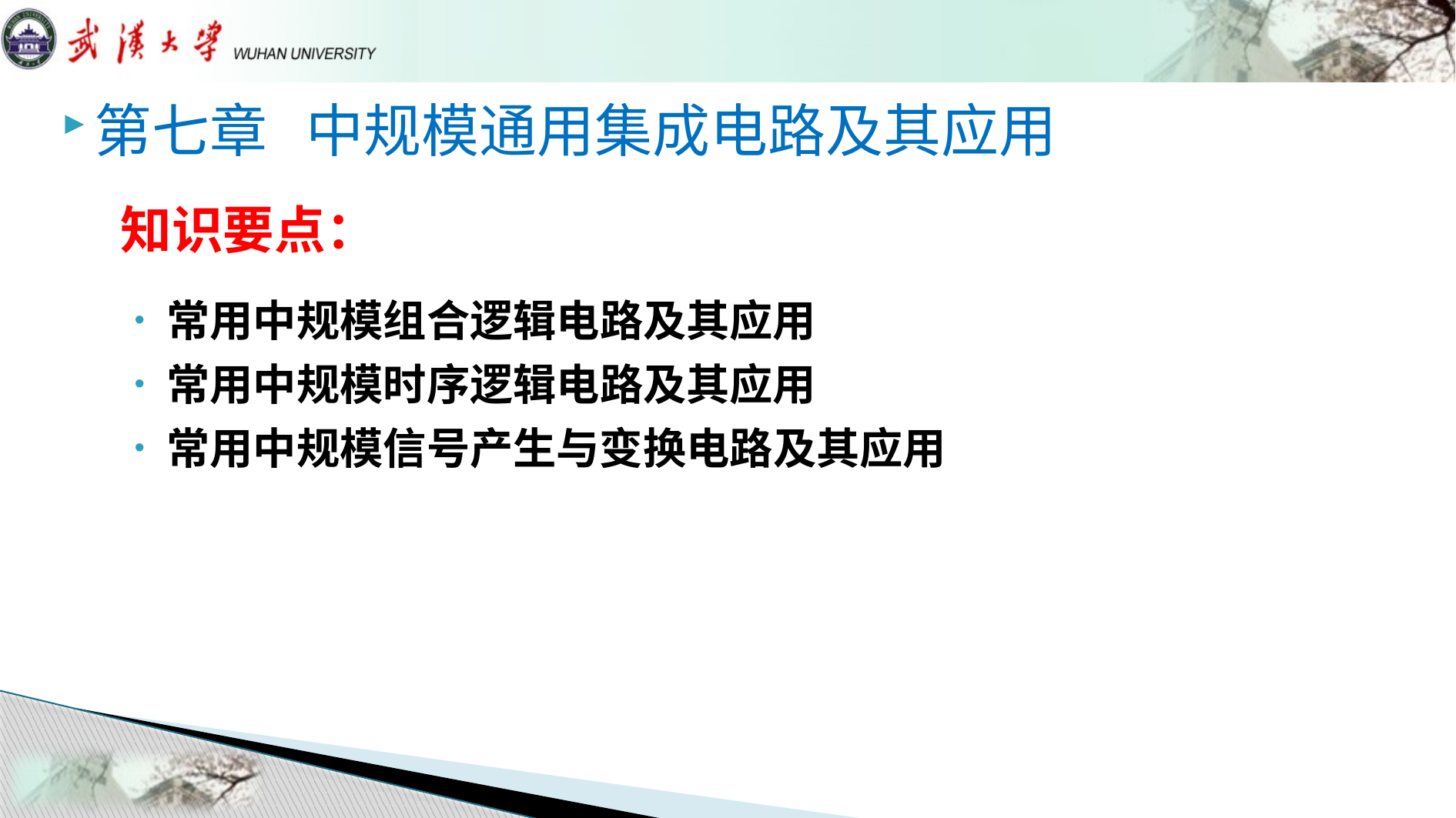

第七章   中规模通用集成电路及其应用
知识要点：
常用中规模组合逻辑电路及其应用
常用中规模时序逻辑电路及其应用
常用中规模信号产生与变换电路及其应用